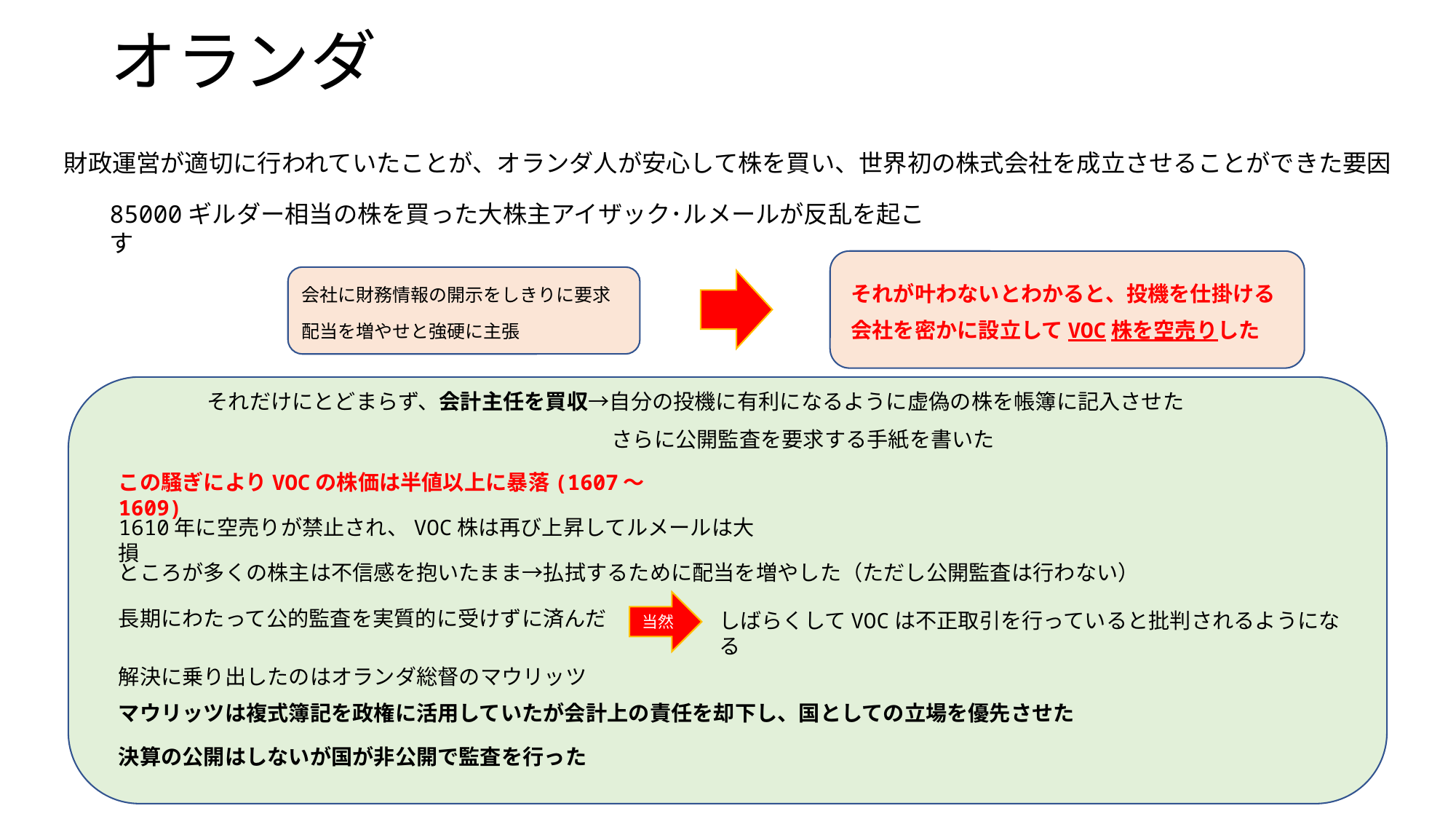

# オランダ
財政運営が適切に行われていたことが、オランダ人が安心して株を買い、世界初の株式会社を成立させることができた要因
85000ギルダー相当の株を買った大株主アイザック･ルメールが反乱を起こす

会社に財務情報の開示をしきりに要求
配当を増やせと強硬に主張
それが叶わないとわかると、投機を仕掛ける会社を密かに設立してVOC株を空売りした

それだけにとどまらず、会計主任を買収→自分の投機に有利になるように虚偽の株を帳簿に記入させた
さらに公開監査を要求する手紙を書いた
この騒ぎによりVOCの株価は半値以上に暴落(1607～1609)
1610年に空売りが禁止され、VOC株は再び上昇してルメールは大損
ところが多くの株主は不信感を抱いたまま→払拭するために配当を増やした（ただし公開監査は行わない）
当然
長期にわたって公的監査を実質的に受けずに済んだ
しばらくしてVOCは不正取引を行っていると批判されるようになる
解決に乗り出したのはオランダ総督のマウリッツ
マウリッツは複式簿記を政権に活用していたが会計上の責任を却下し、国としての立場を優先させた
決算の公開はしないが国が非公開で監査を行った